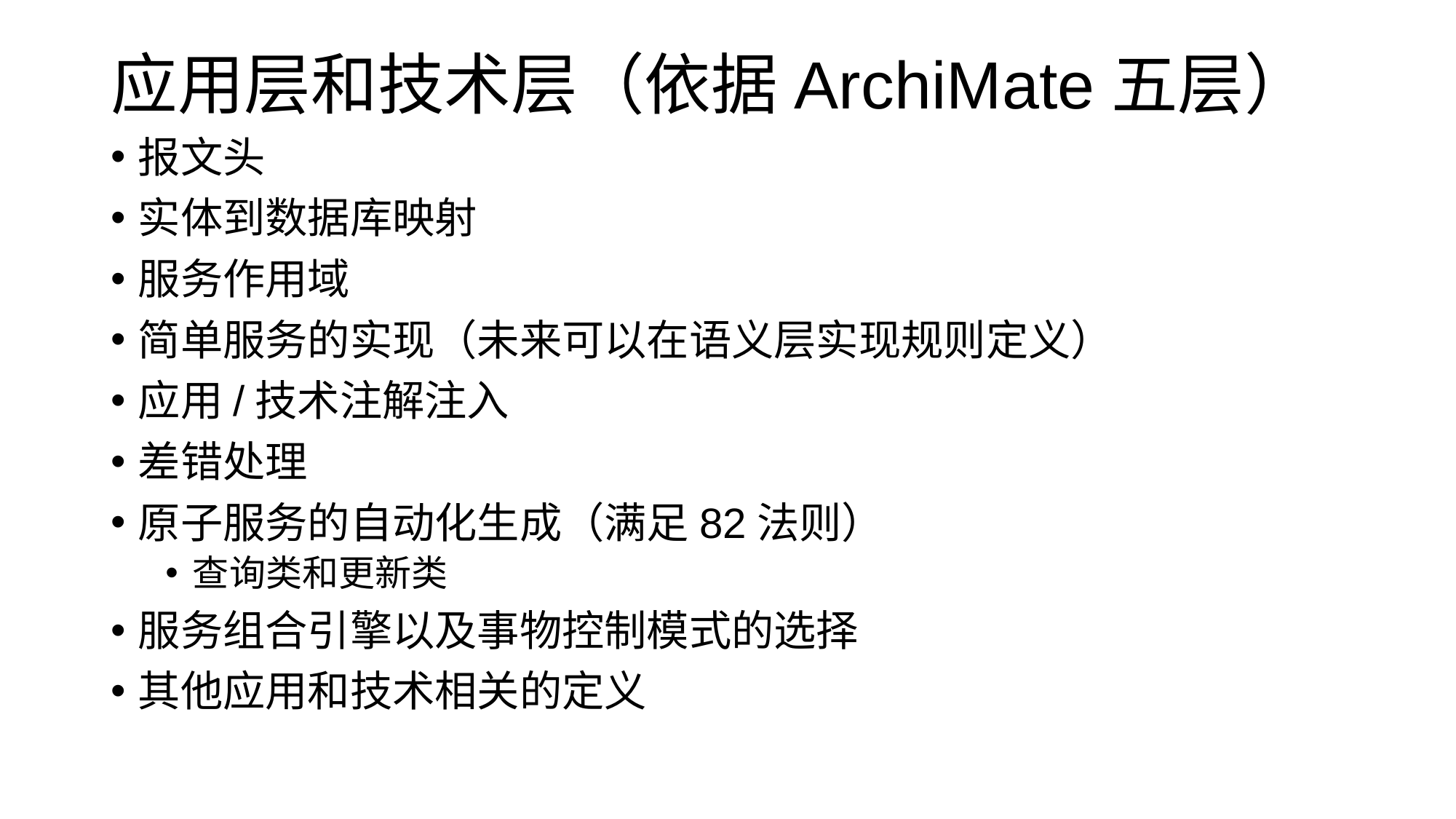

# 应用层和技术层（依据ArchiMate五层）
报文头
实体到数据库映射
服务作用域
简单服务的实现（未来可以在语义层实现规则定义）
应用/技术注解注入
差错处理
原子服务的自动化生成（满足82法则）
查询类和更新类
服务组合引擎以及事物控制模式的选择
其他应用和技术相关的定义